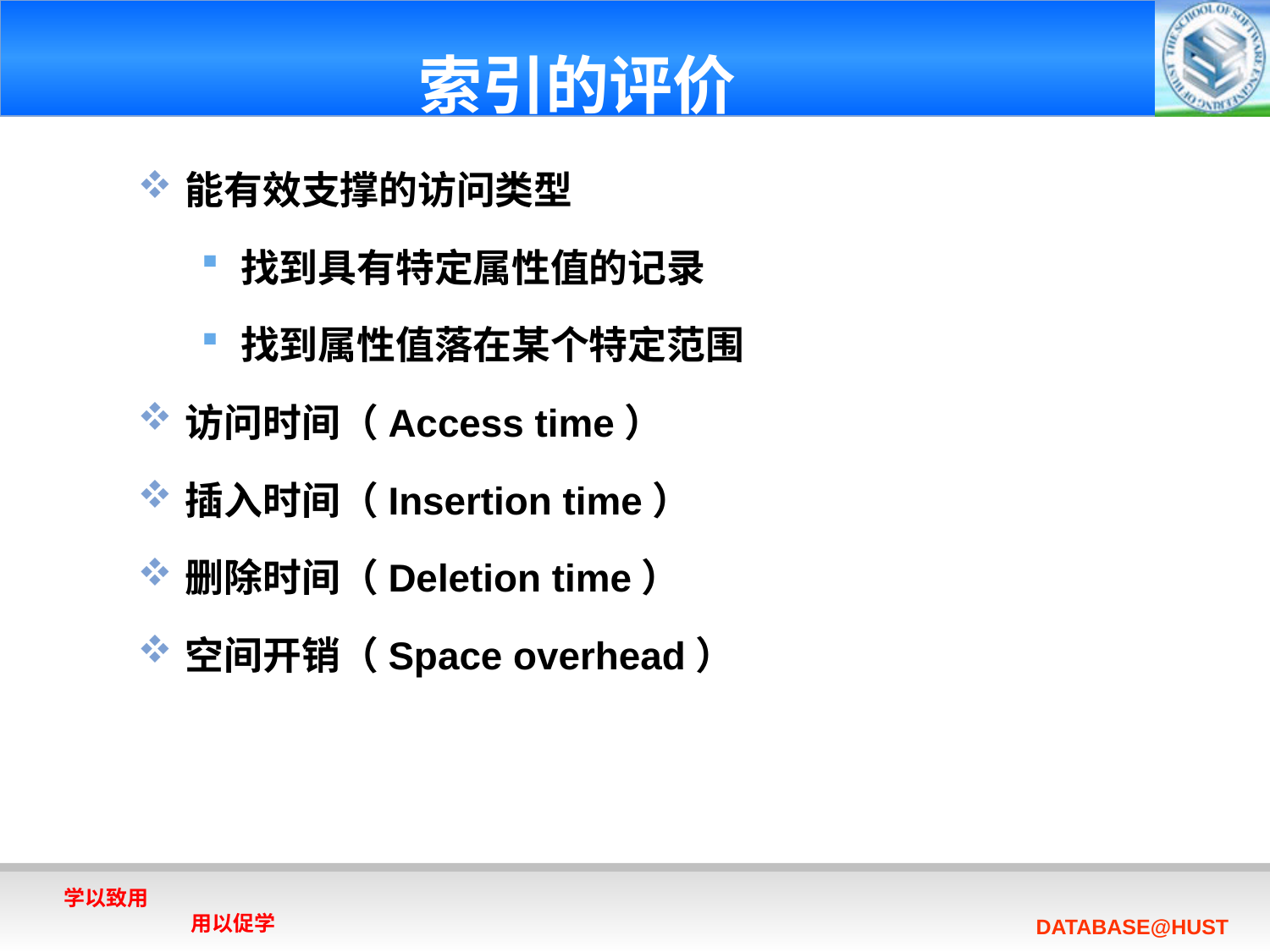

# 索引的评价
能有效支撑的访问类型
找到具有特定属性值的记录
找到属性值落在某个特定范围
访问时间（Access time）
插入时间（Insertion time）
删除时间（Deletion time）
空间开销（Space overhead）